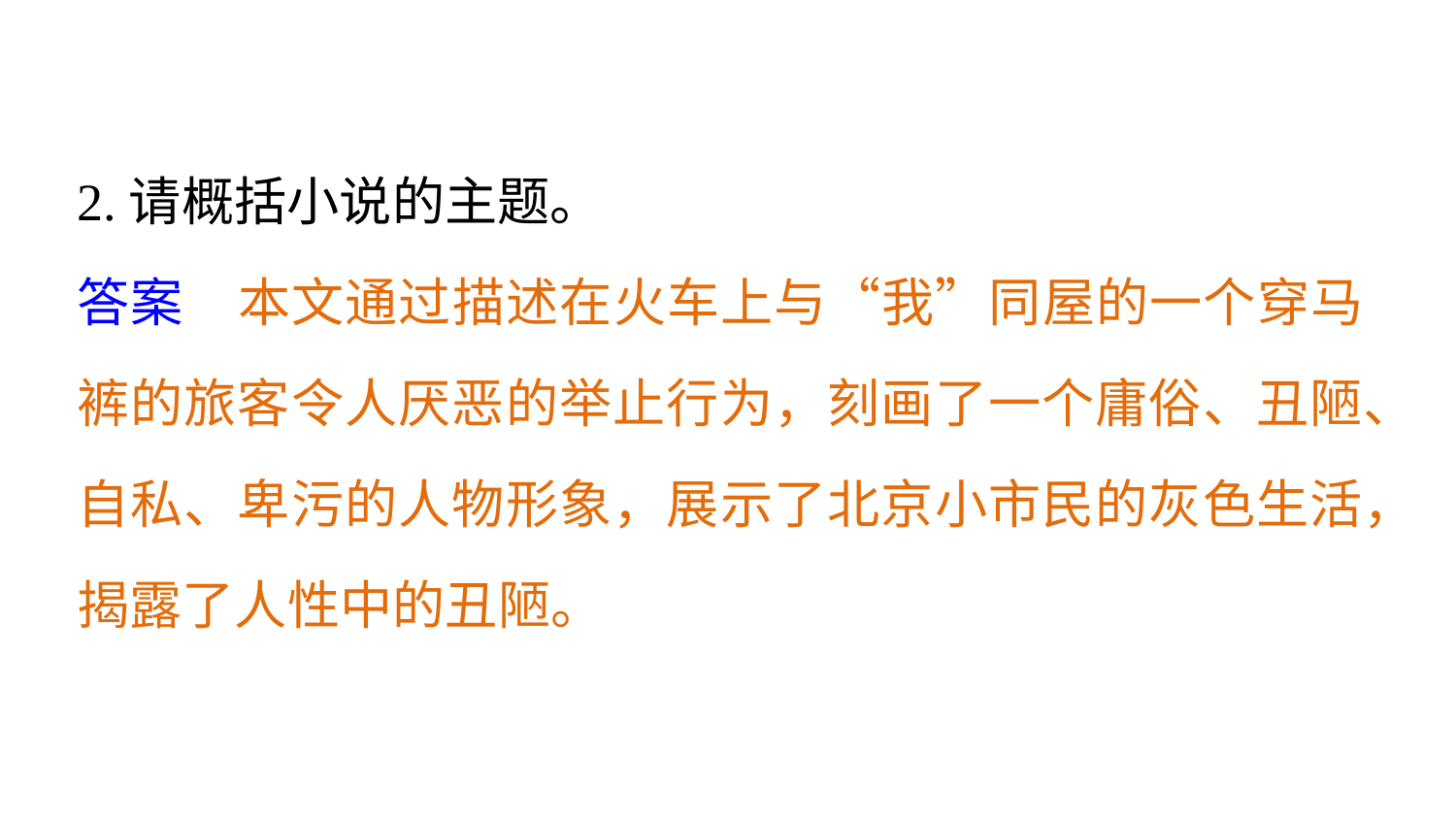

2.请概括小说的主题。
答案　本文通过描述在火车上与“我”同屋的一个穿马裤的旅客令人厌恶的举止行为，刻画了一个庸俗、丑陋、自私、卑污的人物形象，展示了北京小市民的灰色生活，揭露了人性中的丑陋。